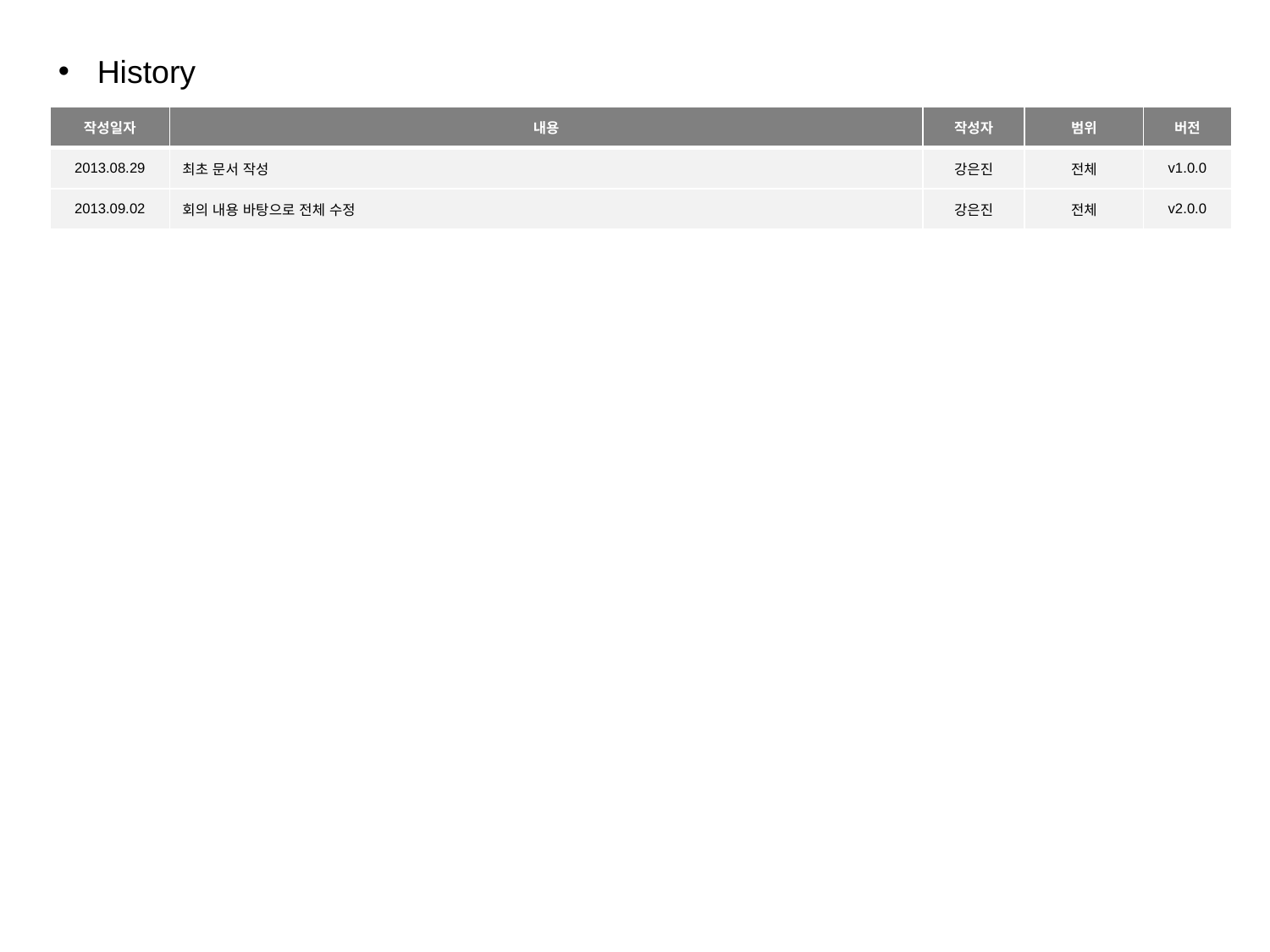

History
| 작성일자 | 내용 | 작성자 | 범위 | 버전 |
| --- | --- | --- | --- | --- |
| 2013.08.29 | 최초 문서 작성 | 강은진 | 전체 | v1.0.0 |
| 2013.09.02 | 회의 내용 바탕으로 전체 수정 | 강은진 | 전체 | v2.0.0 |